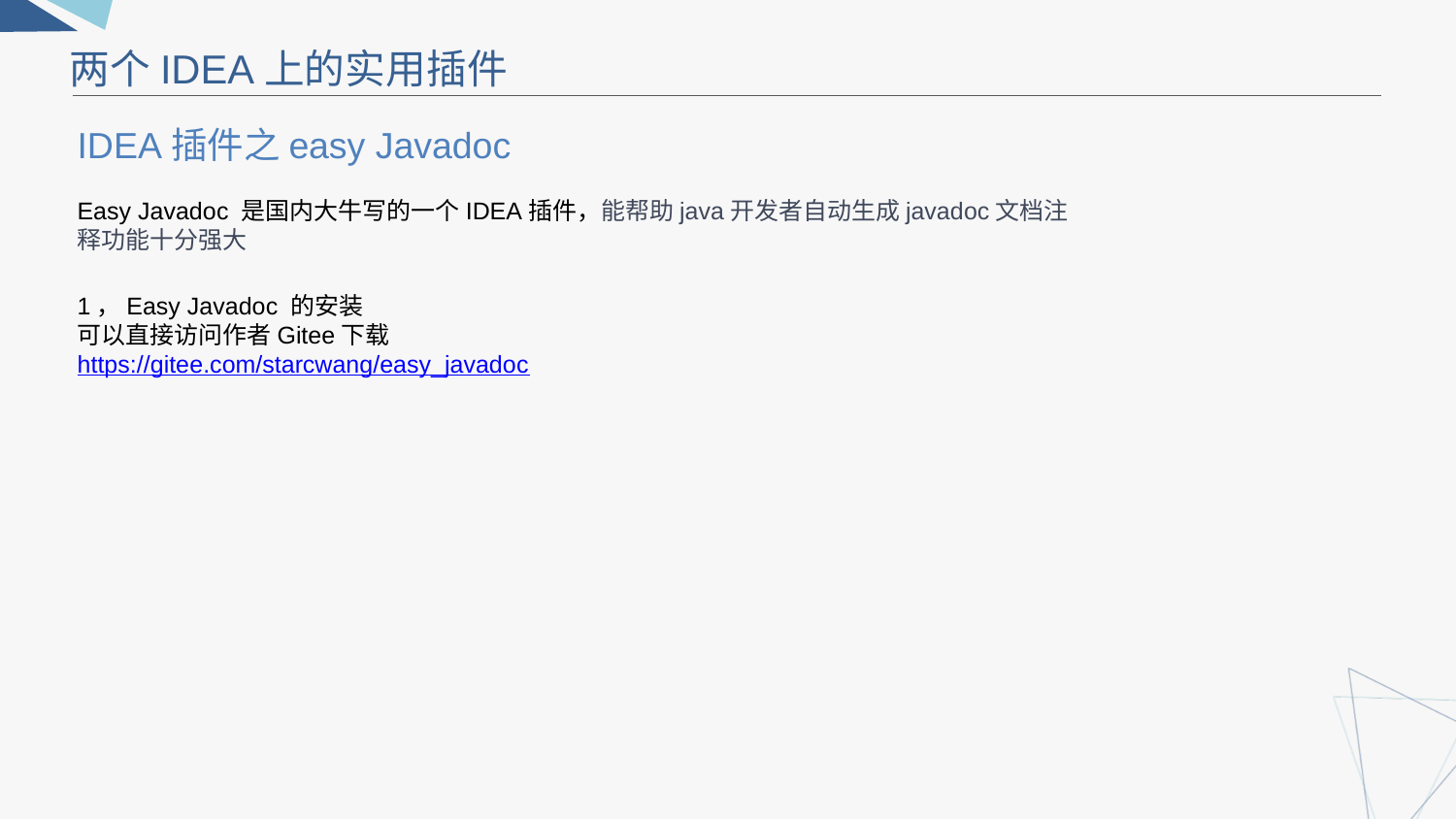

两个IDEA上的实用插件
IDEA插件之easy Javadoc
Easy Javadoc 是国内大牛写的一个IDEA插件，能帮助java开发者自动生成javadoc文档注释功能十分强大
1，Easy Javadoc 的安装
可以直接访问作者Gitee下载https://gitee.com/starcwang/easy_javadoc